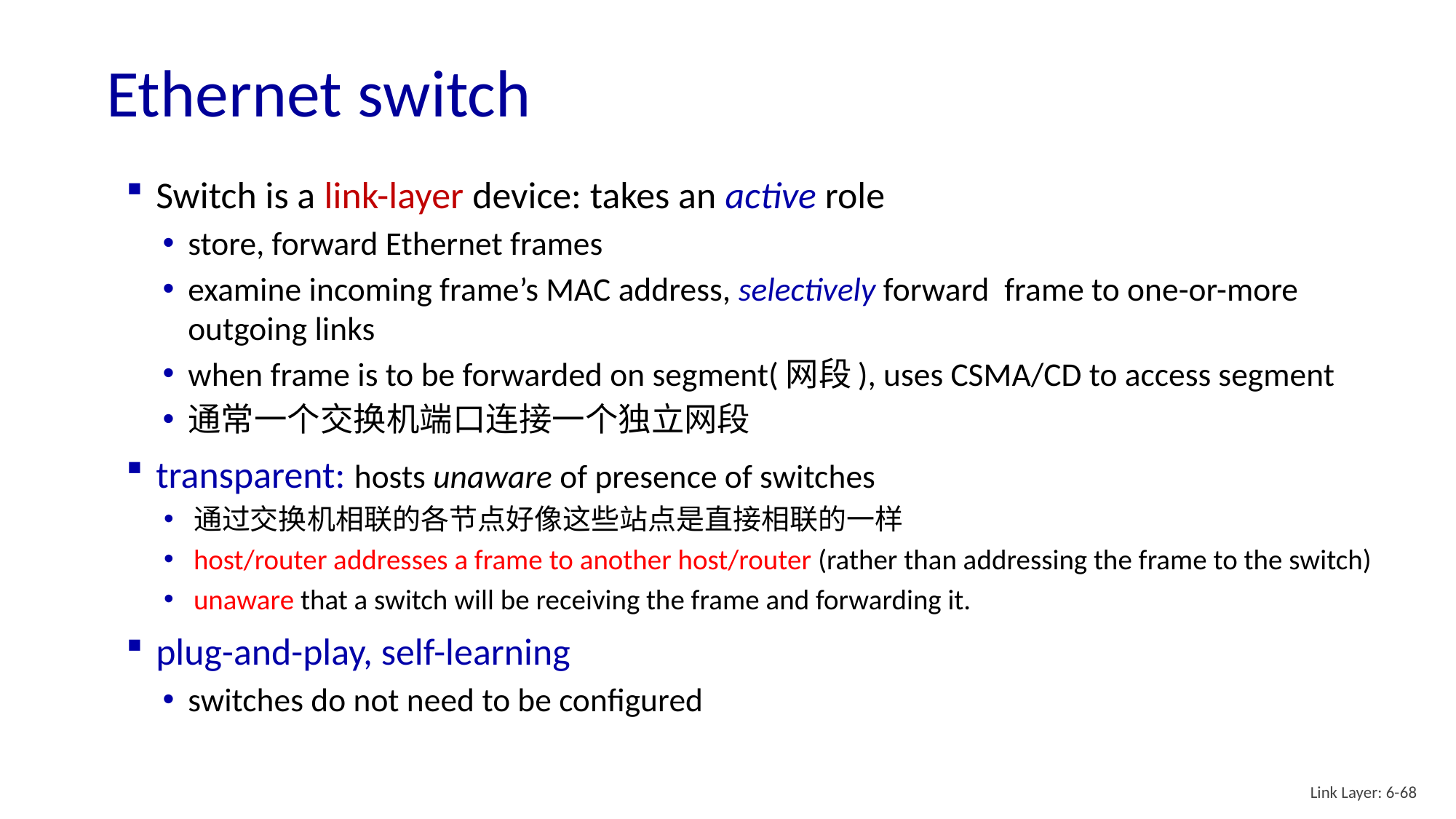

# Ethernet switch
Switch is a link-layer device: takes an active role
store, forward Ethernet frames
examine incoming frame’s MAC address, selectively forward  frame to one-or-more outgoing links
when frame is to be forwarded on segment(网段), uses CSMA/CD to access segment
通常一个交换机端口连接一个独立网段
transparent: hosts unaware of presence of switches
通过交换机相联的各节点好像这些站点是直接相联的一样
host/router addresses a frame to another host/router (rather than addressing the frame to the switch)
unaware that a switch will be receiving the frame and forwarding it.
plug-and-play, self-learning
switches do not need to be configured

Link Layer: 6-68